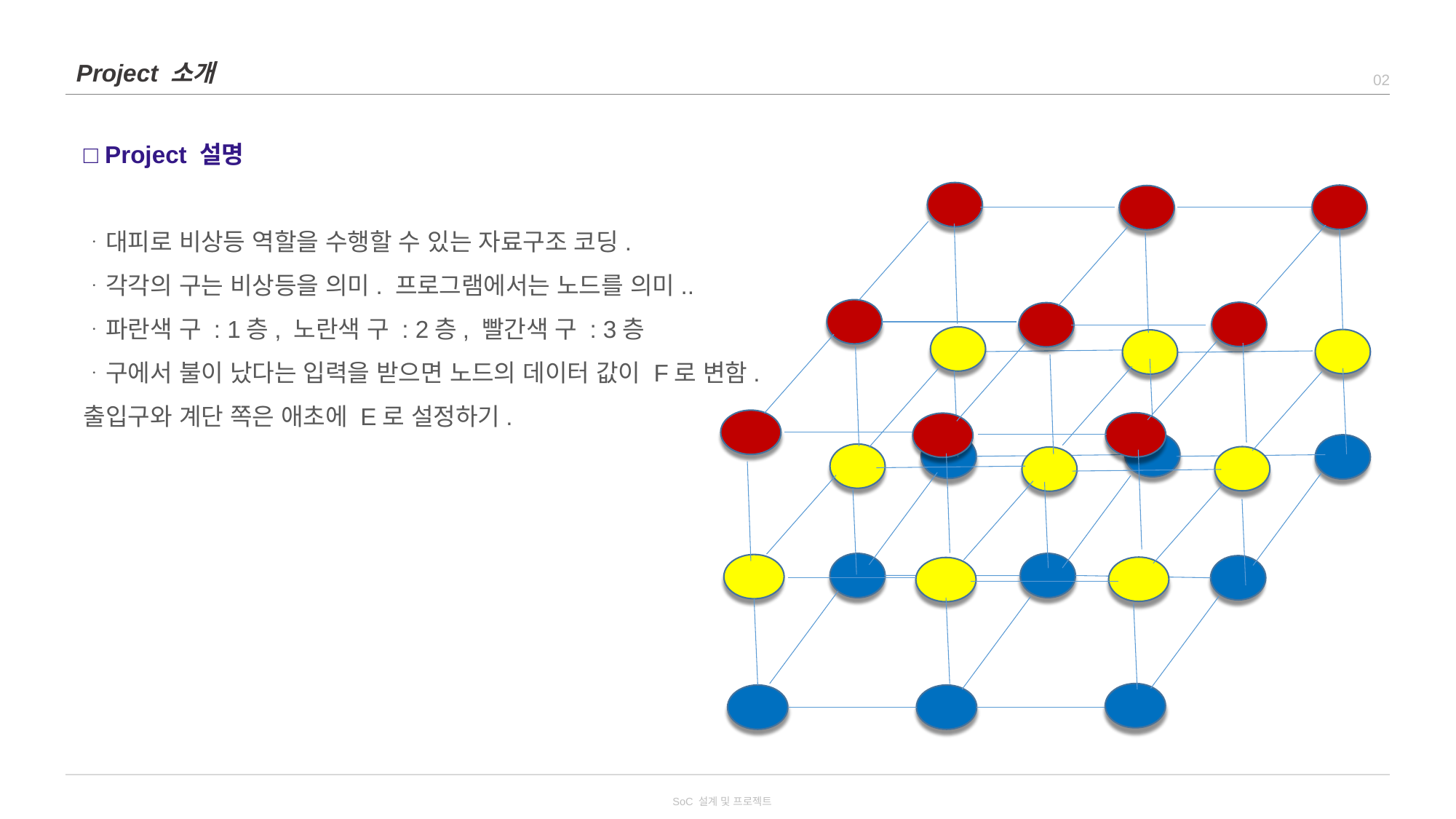

| Project 소개 | 02 |
| --- | --- |
□ Project 설명

ᆞ대피로 비상등 역할을 수행할 수 있는 자료구조 코딩.
ᆞ각각의 구는 비상등을 의미. 프로그램에서는 노드를 의미..
ᆞ파란색 구 : 1층, 노란색 구 : 2층, 빨간색 구 : 3층
ᆞ구에서 불이 났다는 입력을 받으면 노드의 데이터 값이 F로 변함.
출입구와 계단 쪽은 애초에 E로 설정하기.

| SoC 설계 및 프로젝트 |
| --- |